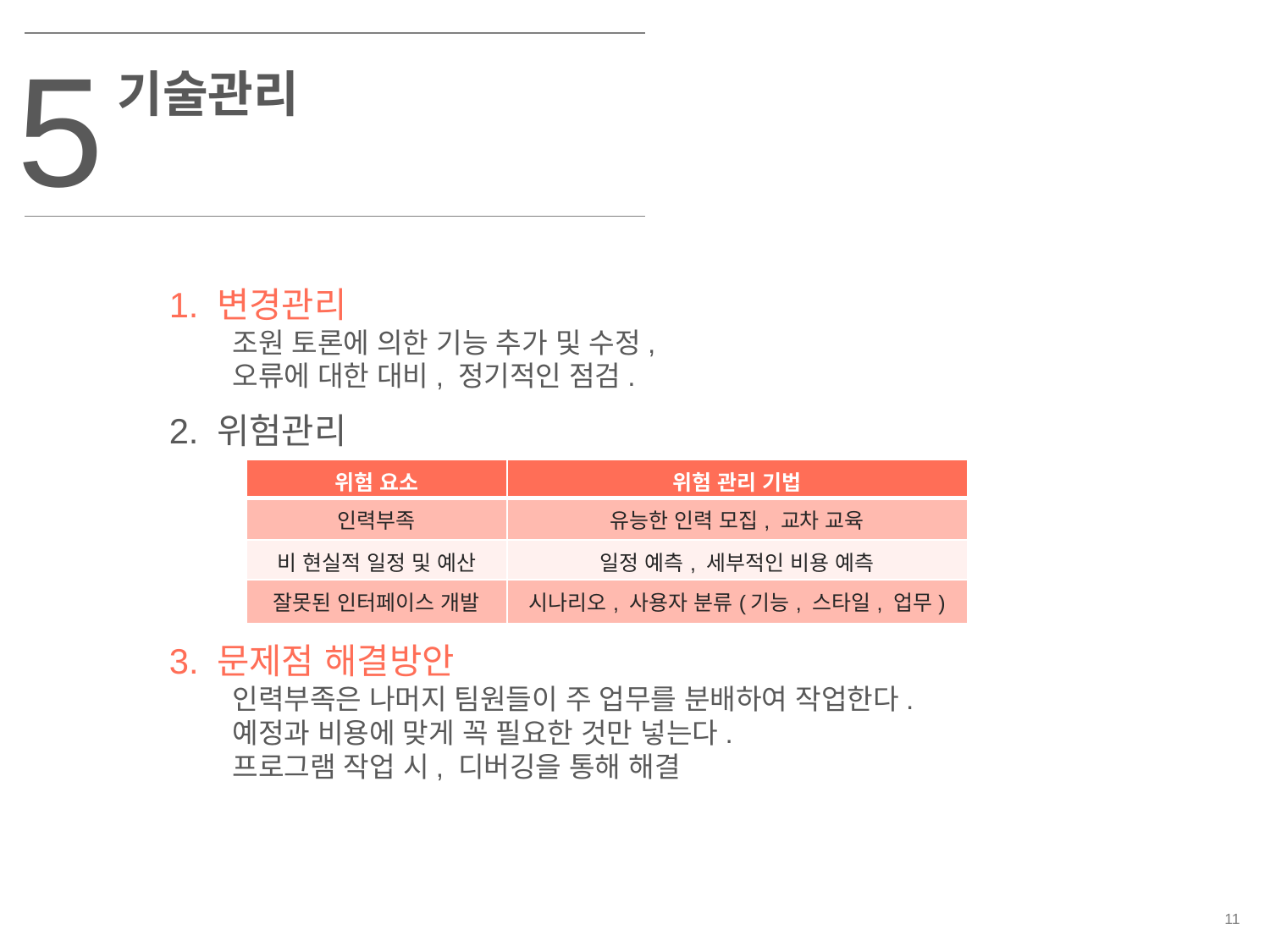

5
기술관리
변경관리
조원 토론에 의한 기능 추가 및 수정,
오류에 대한 대비, 정기적인 점검.

2. 위험관리
| 위험 요소 | 위험 관리 기법 |
| --- | --- |
| 인력부족 | 유능한 인력 모집, 교차 교육 |
| 비 현실적 일정 및 예산 | 일정 예측, 세부적인 비용 예측 |
| 잘못된 인터페이스 개발 | 시나리오, 사용자 분류(기능, 스타일, 업무) |

3. 문제점 해결방안
인력부족은 나머지 팀원들이 주 업무를 분배하여 작업한다.
예정과 비용에 맞게 꼭 필요한 것만 넣는다.
프로그램 작업 시, 디버깅을 통해 해결